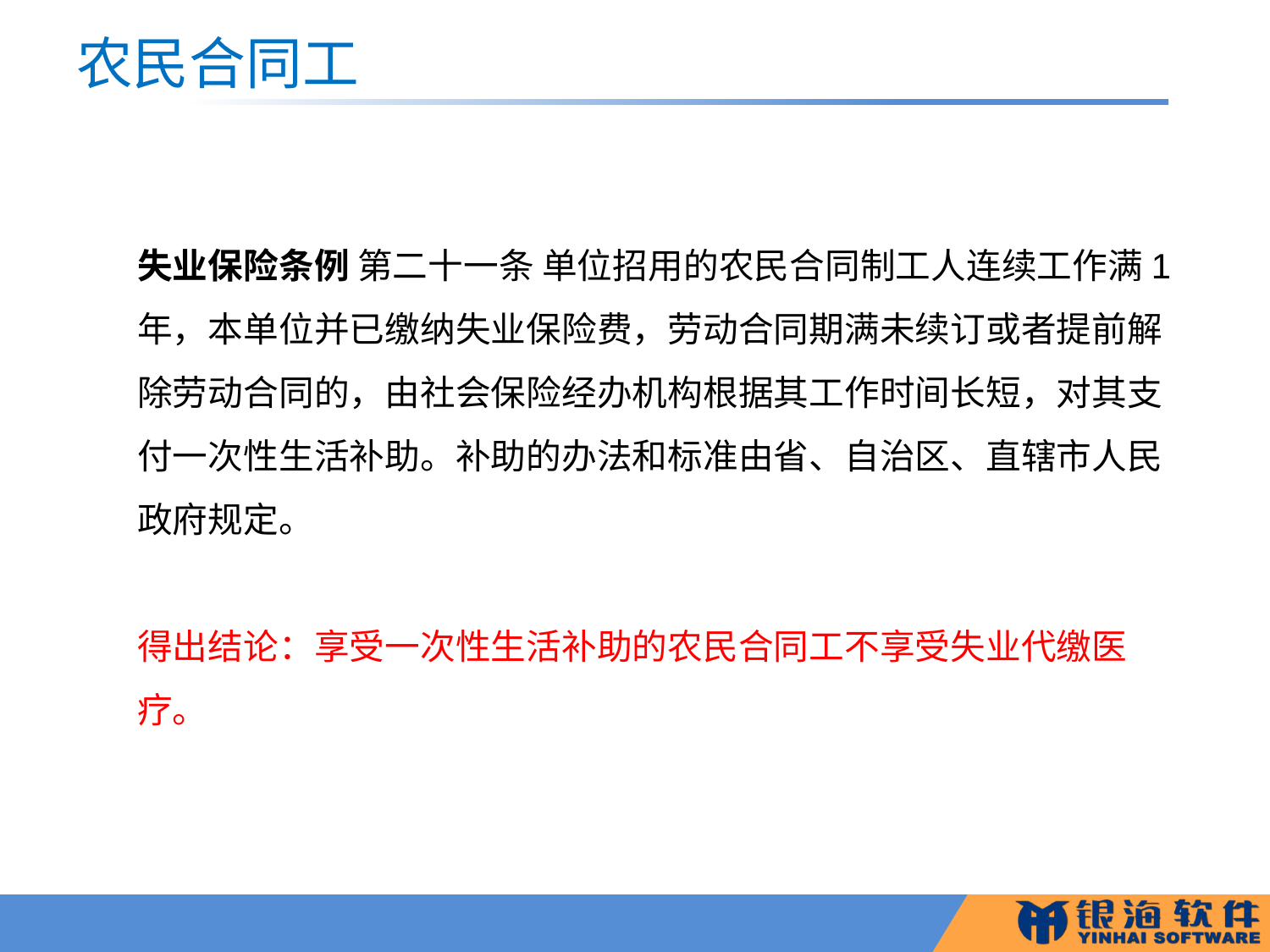

# 农民合同工
失业保险条例 第二十一条 单位招用的农民合同制工人连续工作满1年，本单位并已缴纳失业保险费，劳动合同期满未续订或者提前解除劳动合同的，由社会保险经办机构根据其工作时间长短，对其支付一次性生活补助。补助的办法和标准由省、自治区、直辖市人民政府规定。

得出结论：享受一次性生活补助的农民合同工不享受失业代缴医疗。